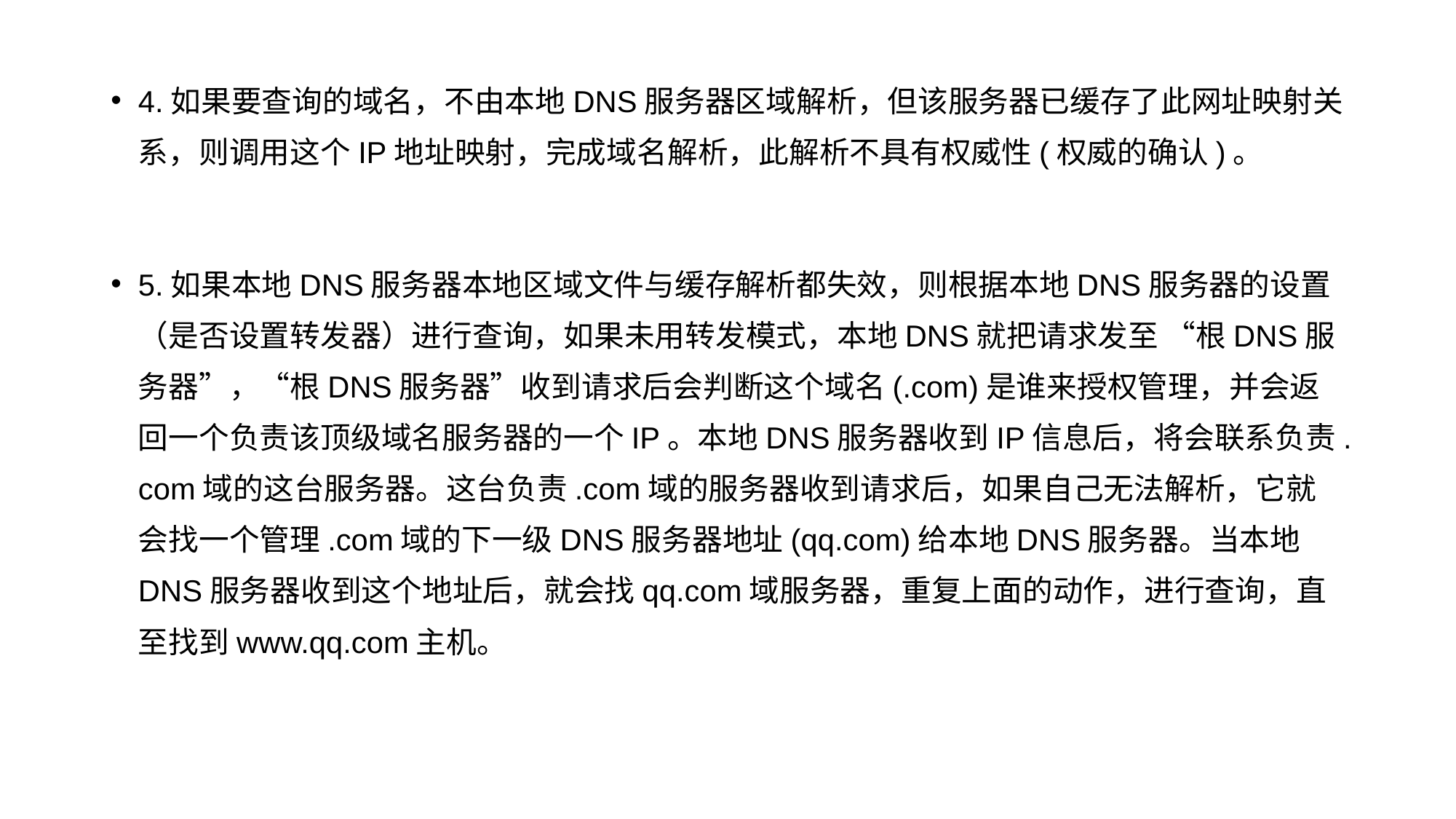

4.如果要查询的域名，不由本地DNS服务器区域解析，但该服务器已缓存了此网址映射关系，则调用这个IP地址映射，完成域名解析，此解析不具有权威性(权威的确认)。

5.如果本地DNS服务器本地区域文件与缓存解析都失效，则根据本地DNS服务器的设置（是否设置转发器）进行查询，如果未用转发模式，本地DNS就把请求发至 “根DNS服务器”，“根DNS服务器”收到请求后会判断这个域名(.com)是谁来授权管理，并会返回一个负责该顶级域名服务器的一个IP。本地DNS服务器收到IP信息后，将会联系负责.com域的这台服务器。这台负责.com域的服务器收到请求后，如果自己无法解析，它就会找一个管理.com域的下一级DNS服务器地址(qq.com)给本地DNS服务器。当本地DNS服务器收到这个地址后，就会找qq.com域服务器，重复上面的动作，进行查询，直至找到www.qq.com主机。